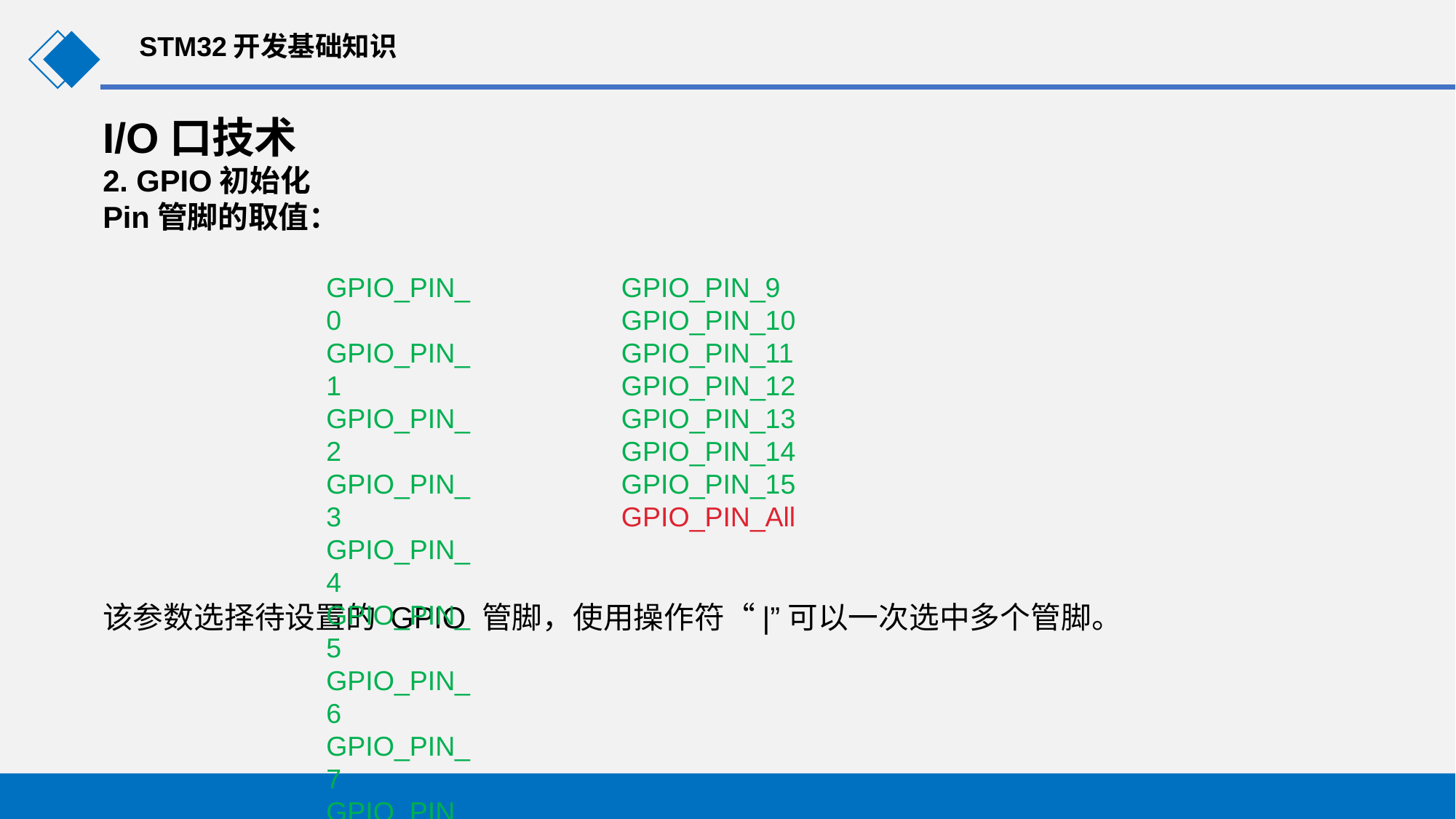

STM32开发基础知识
I/O口技术
2. GPIO初始化
Pin管脚的取值：

该参数选择待设置的 GPIO 管脚，使用操作符“|”可以一次选中多个管脚。

GPIO_PIN_0
GPIO_PIN_1
GPIO_PIN_2
GPIO_PIN_3
GPIO_PIN_4
GPIO_PIN_5
GPIO_PIN_6
GPIO_PIN_7
GPIO_PIN_8

GPIO_PIN_9
GPIO_PIN_10
GPIO_PIN_11
GPIO_PIN_12
GPIO_PIN_13
GPIO_PIN_14
GPIO_PIN_15
GPIO_PIN_All